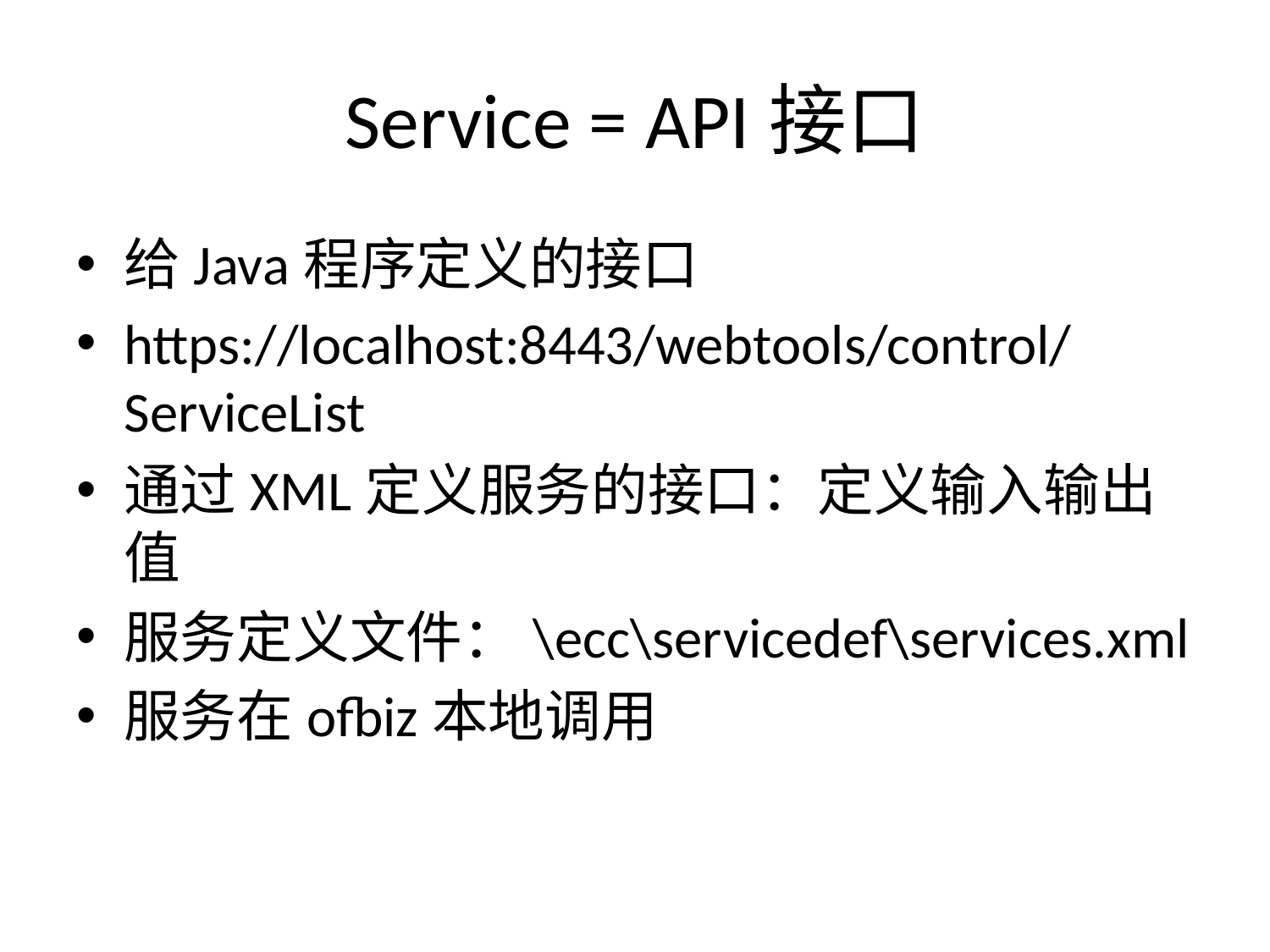

# Service = API接口
给Java程序定义的接口
https://localhost:8443/webtools/control/ServiceList
通过XML定义服务的接口：定义输入输出值
服务定义文件：\ecc\servicedef\services.xml
服务在ofbiz本地调用